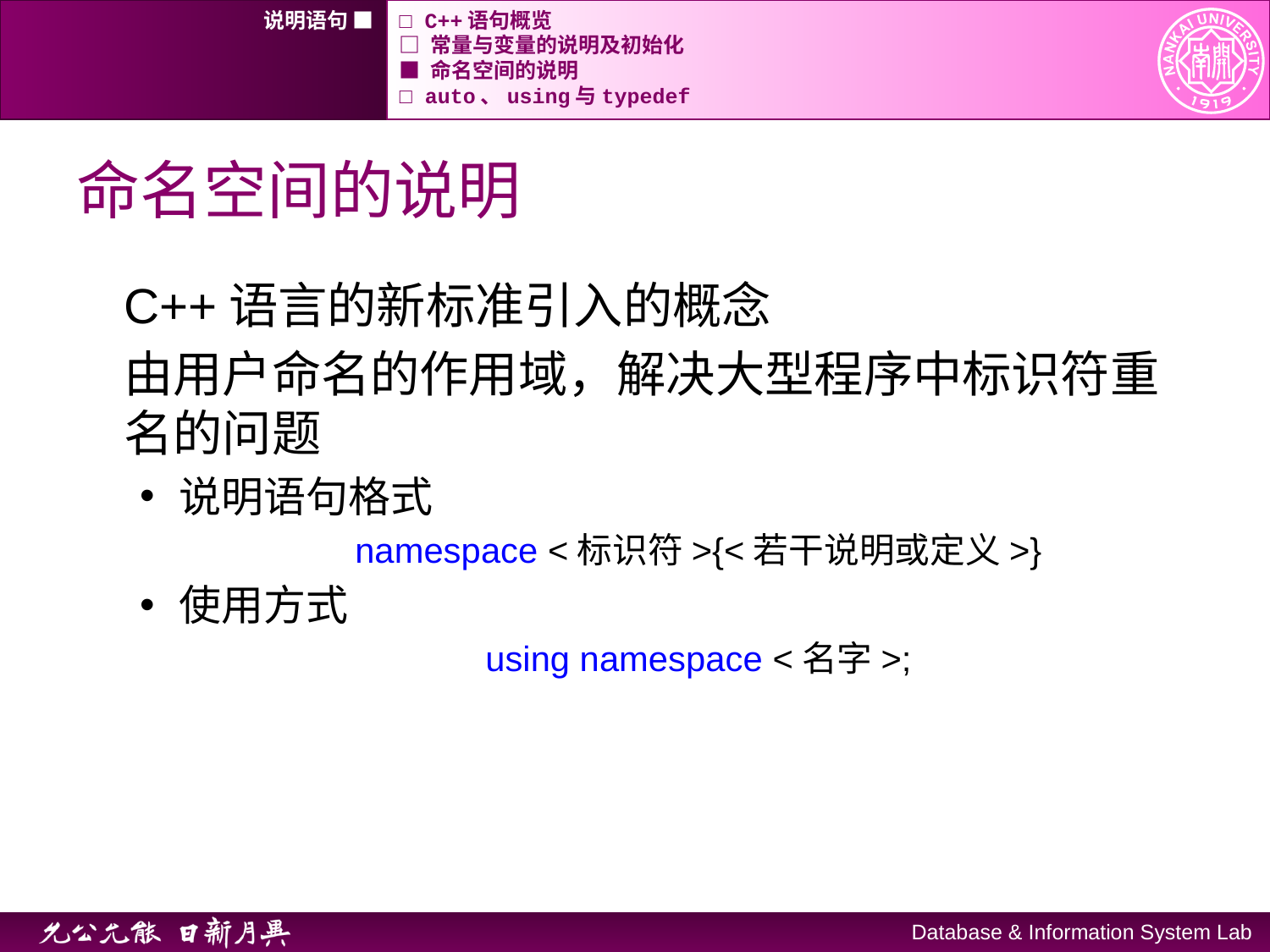

说明语句 ■
□ C++语句概览
□ 常量与变量的说明及初始化
■ 命名空间的说明
□ auto、using与typedef
# 命名空间的说明
C++语言的新标准引入的概念
由用户命名的作用域，解决大型程序中标识符重名的问题
说明语句格式
namespace <标识符>{<若干说明或定义>}
使用方式
using namespace <名字>;